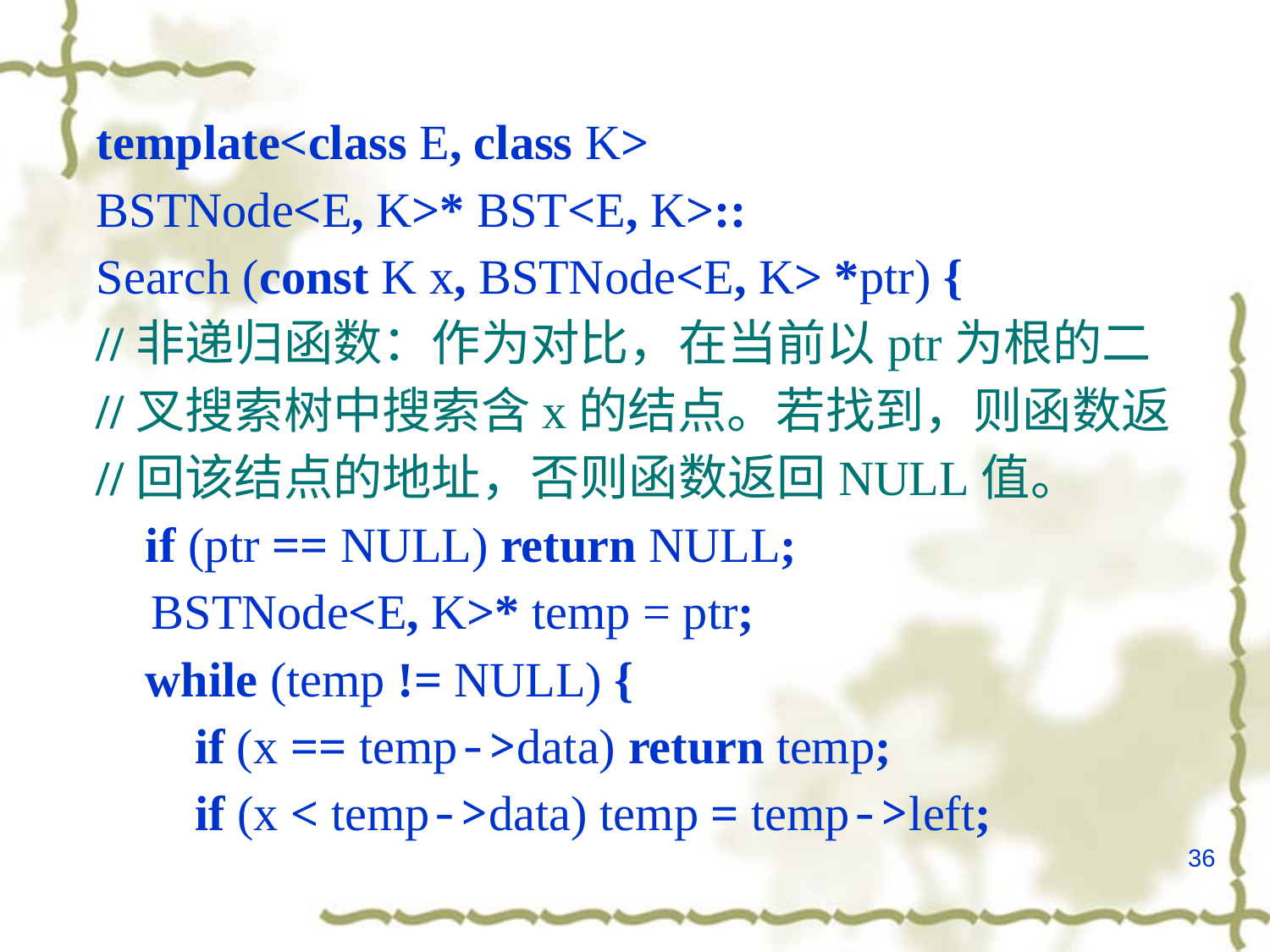

template<class E, class K>
BSTNode<E, K>* BST<E, K>::
Search (const K x, BSTNode<E, K> *ptr) {
//非递归函数：作为对比，在当前以ptr为根的二
//叉搜索树中搜索含x的结点。若找到，则函数返
//回该结点的地址，否则函数返回NULL值。
    if (ptr == NULL) return NULL;
    BSTNode<E, K>* temp = ptr;
    while (temp != NULL) {
        if (x == temp->data) return temp;
        if (x < temp->data) temp = temp->left;
36